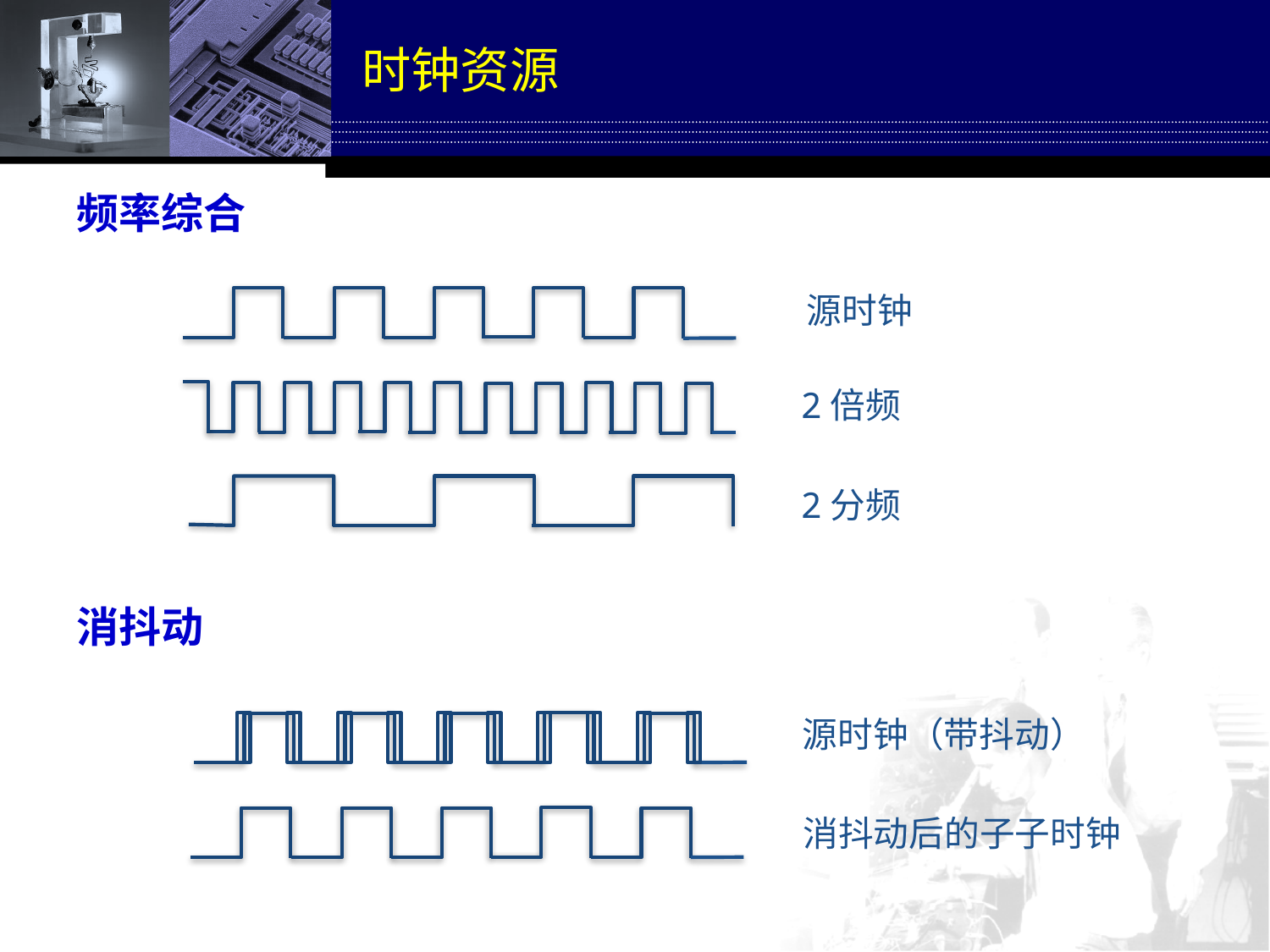

# 时钟资源
频率综合

消抖动
源时钟

2倍频

2分频
源时钟（带抖动）

消抖动后的子子时钟